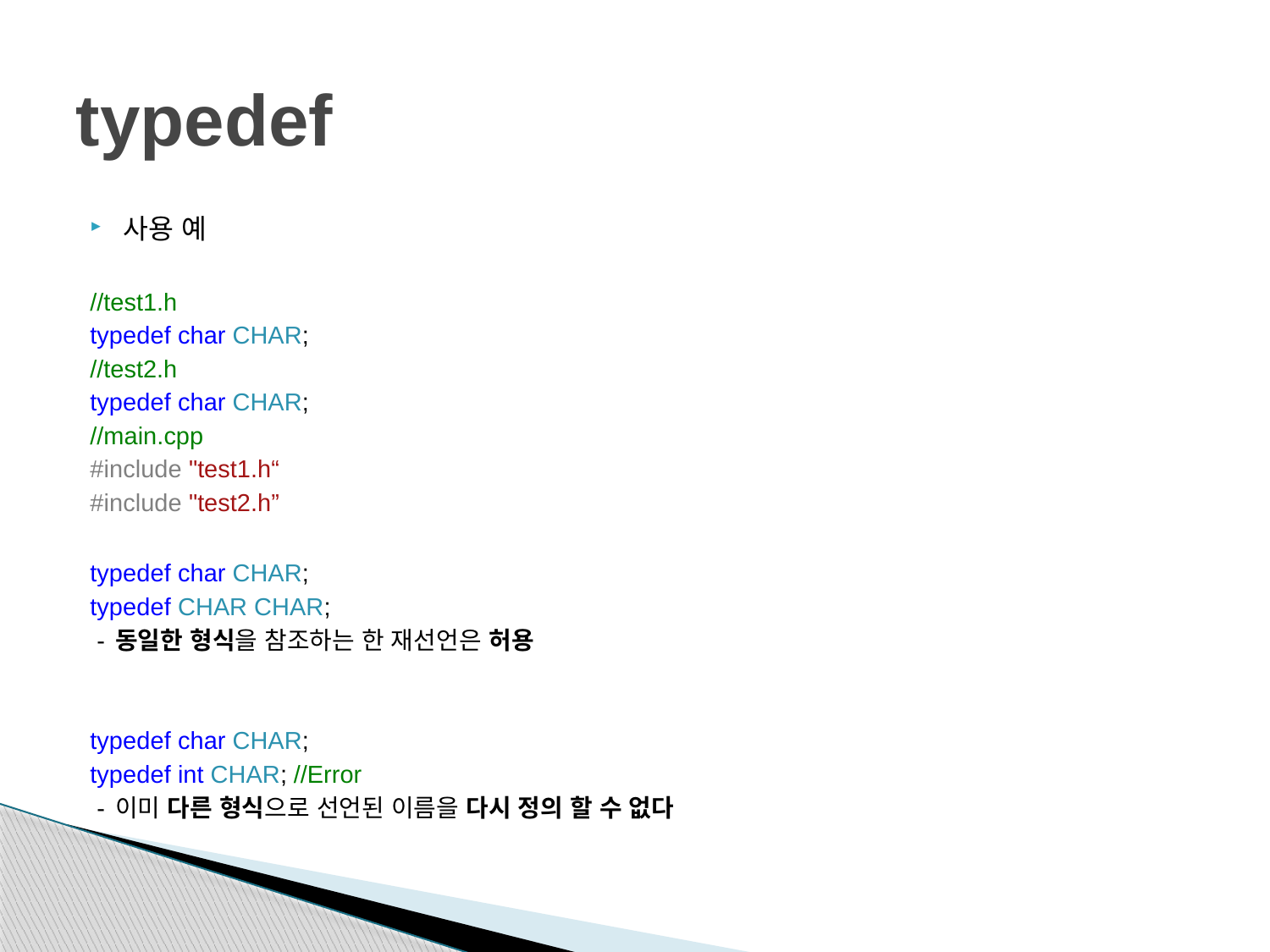

# typedef
사용 예

//test1.h
typedef char CHAR;
//test2.h
typedef char CHAR;
//main.cpp
#include "test1.h“
#include "test2.h”

typedef char CHAR;
typedef CHAR CHAR;
 - 동일한 형식을 참조하는 한 재선언은 허용

typedef char CHAR;
typedef int CHAR; //Error
 - 이미 다른 형식으로 선언된 이름을 다시 정의 할 수 없다